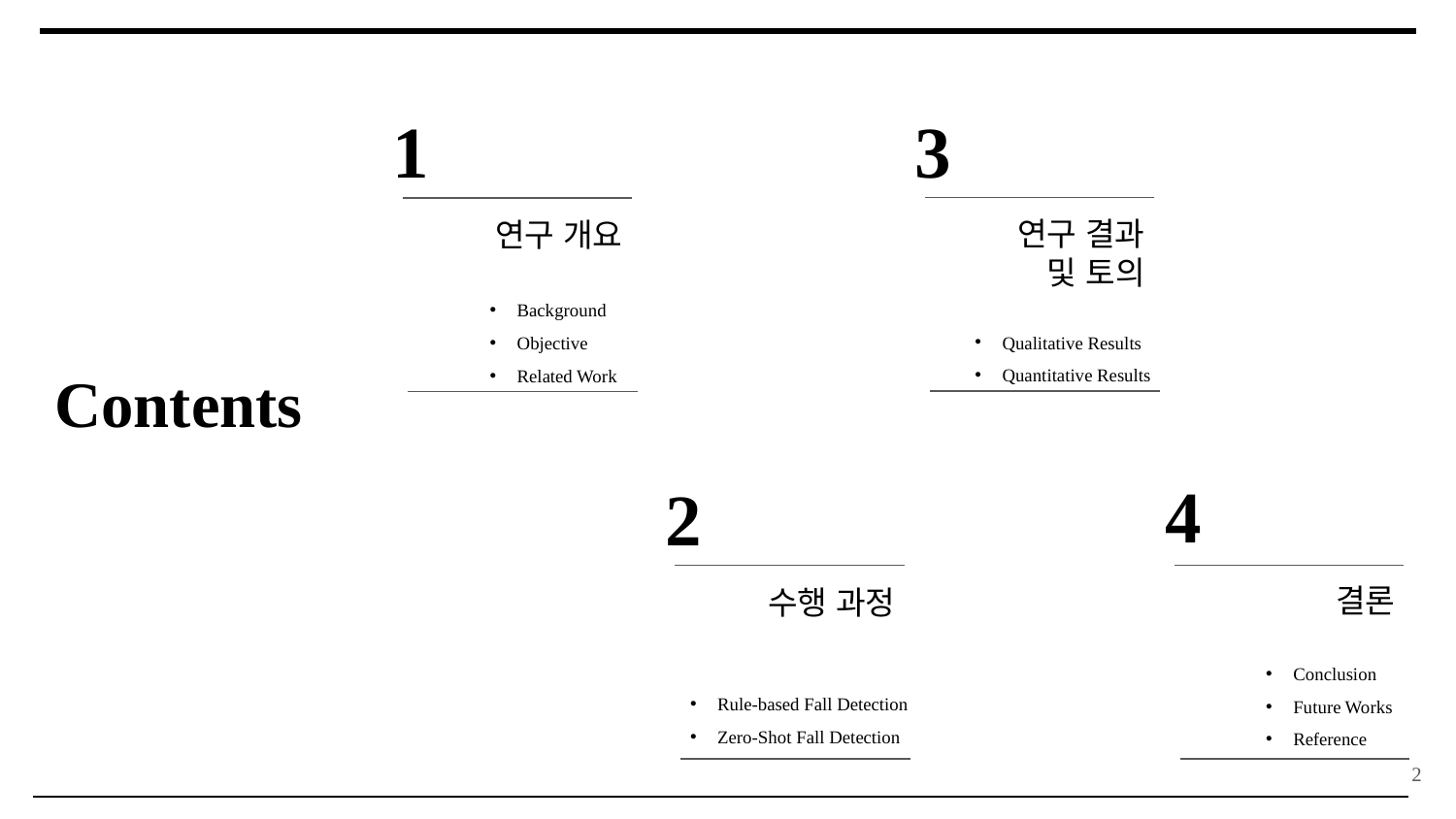

1
3
연구 결과 및 토의
연구 개요
Background
Objective
Related Work
Qualitative Results
Quantitative Results
Contents
4
2
결론
수행 과정
Conclusion
Future Works
Reference
Rule-based Fall Detection
Zero-Shot Fall Detection
2